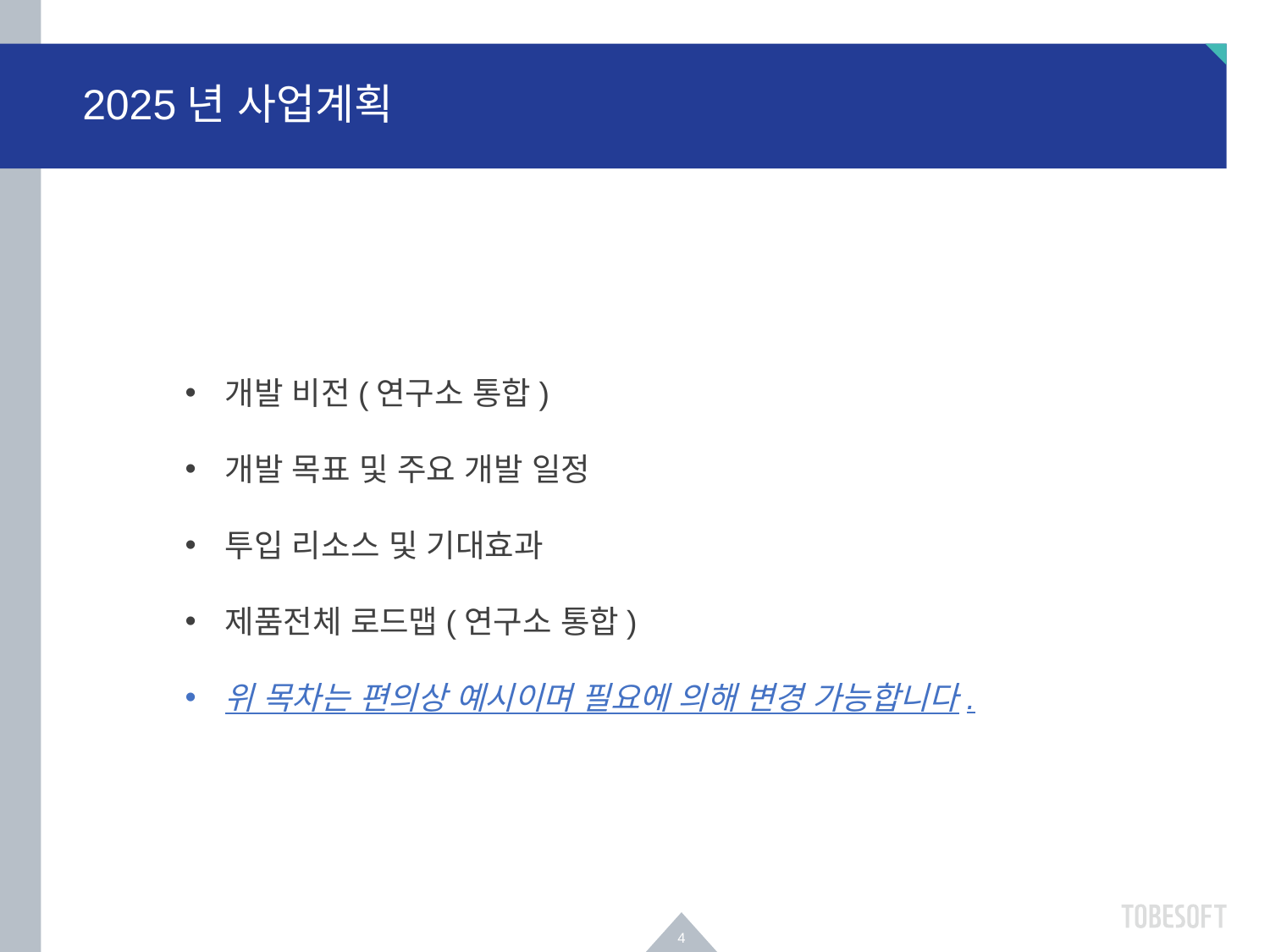

# 2025년 사업계획
개발 비전(연구소 통합)
개발 목표 및 주요 개발 일정
투입 리소스 및 기대효과
제품전체 로드맵(연구소 통합)
위 목차는 편의상 예시이며 필요에 의해 변경 가능합니다.

4